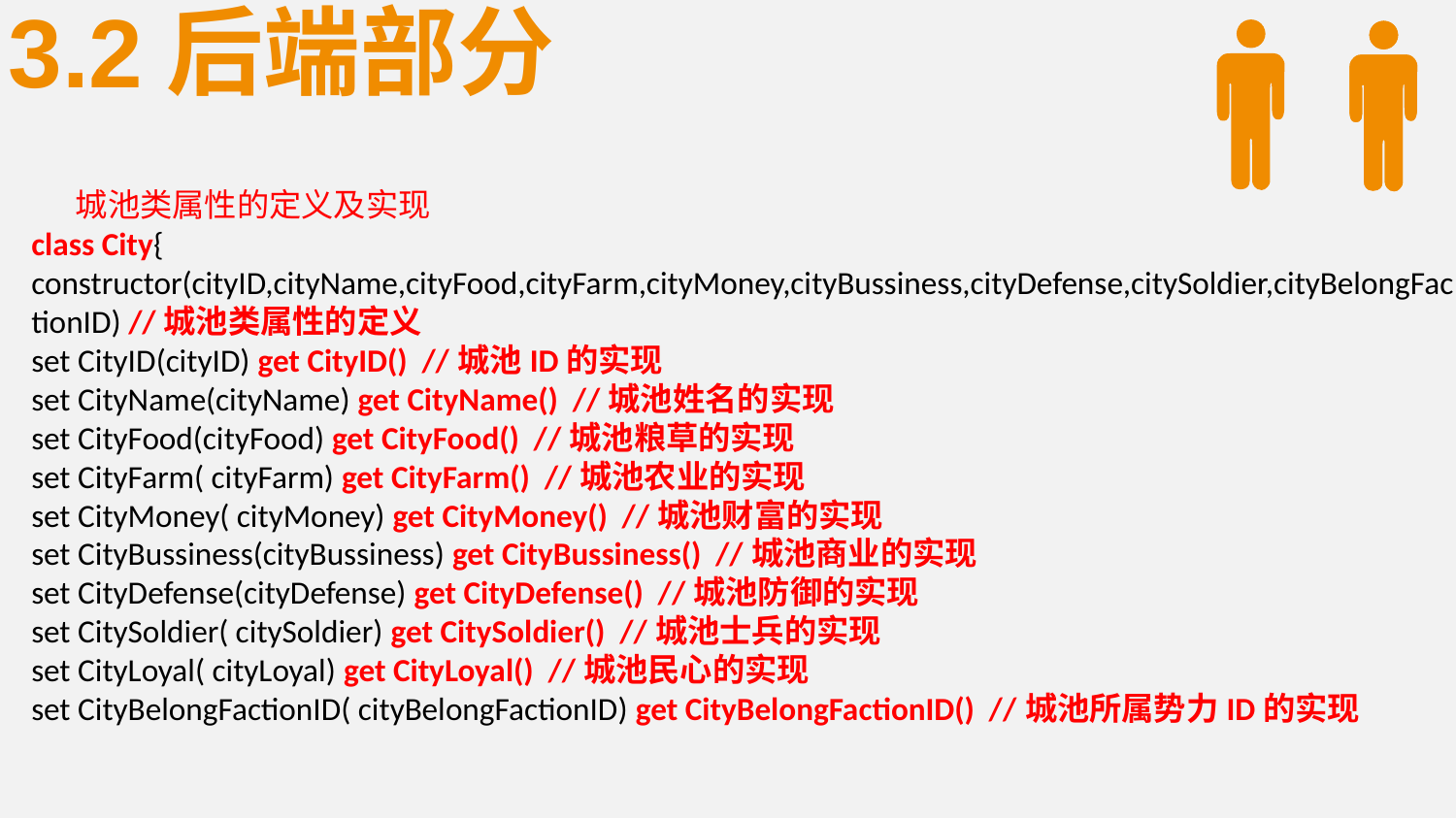

3.2后端部分

     城池类属性的定义及实现
class City{
constructor(cityID,cityName,cityFood,cityFarm,cityMoney,cityBussiness,cityDefense,citySoldier,cityBelongFactionID) //城池类属性的定义
set CityID(cityID) get CityID()  //城池ID的实现
set CityName(cityName) get CityName()  //城池姓名的实现
set CityFood(cityFood) get CityFood()  //城池粮草的实现
set CityFarm( cityFarm) get CityFarm()  //城池农业的实现
set CityMoney( cityMoney) get CityMoney()  //城池财富的实现
set CityBussiness(cityBussiness) get CityBussiness()  //城池商业的实现
set CityDefense(cityDefense) get CityDefense()  //城池防御的实现
set CitySoldier( citySoldier) get CitySoldier()  //城池士兵的实现
set CityLoyal( cityLoyal) get CityLoyal()  //城池民心的实现
set CityBelongFactionID( cityBelongFactionID) get CityBelongFactionID()  //城池所属势力ID的实现